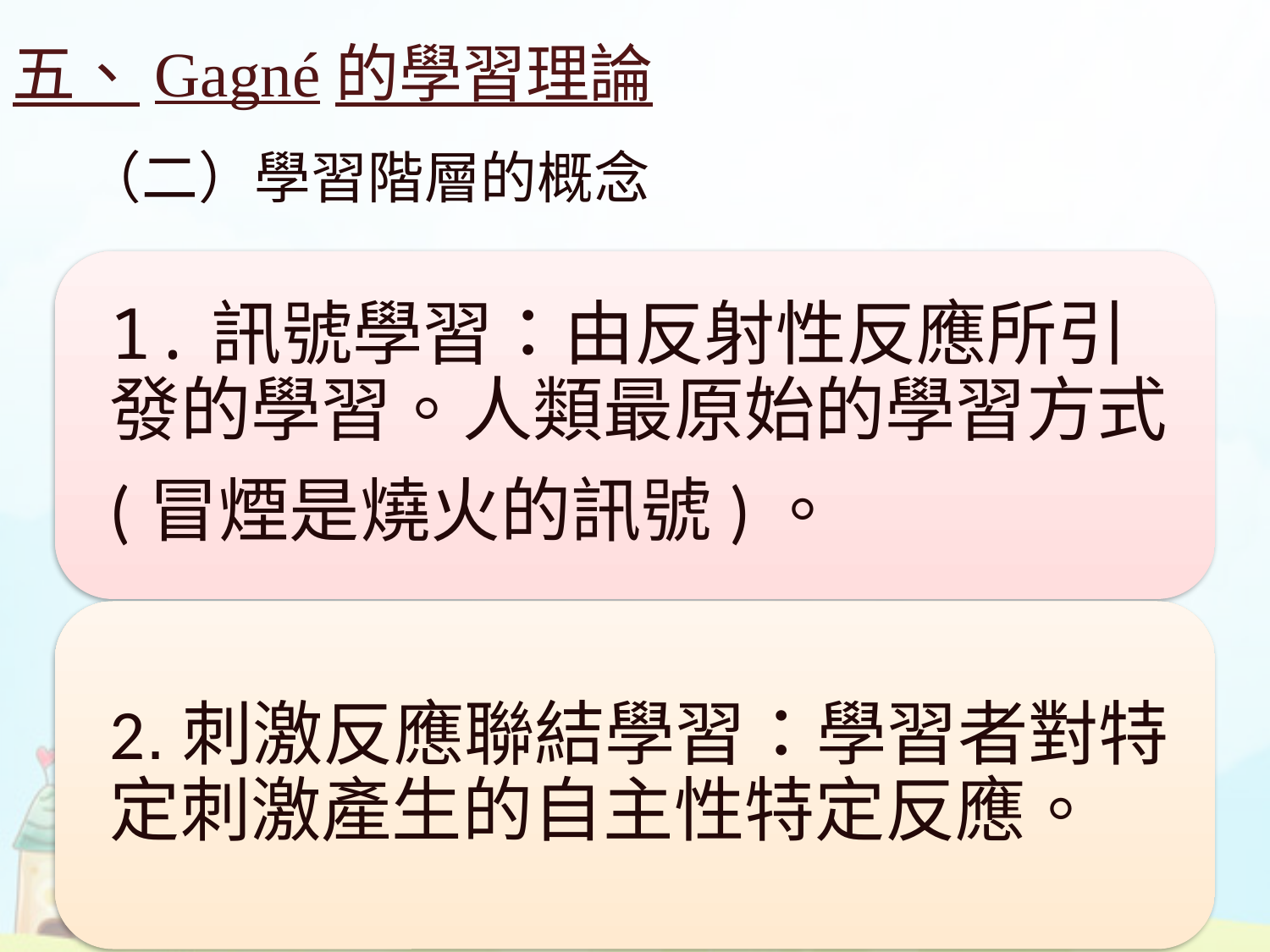

五、Gagné的學習理論
（二）學習階層的概念
1.訊號學習：由反射性反應所引發的學習。人類最原始的學習方式
(冒煙是燒火的訊號)。
2.刺激反應聯結學習：學習者對特定刺激產生的自主性特定反應。